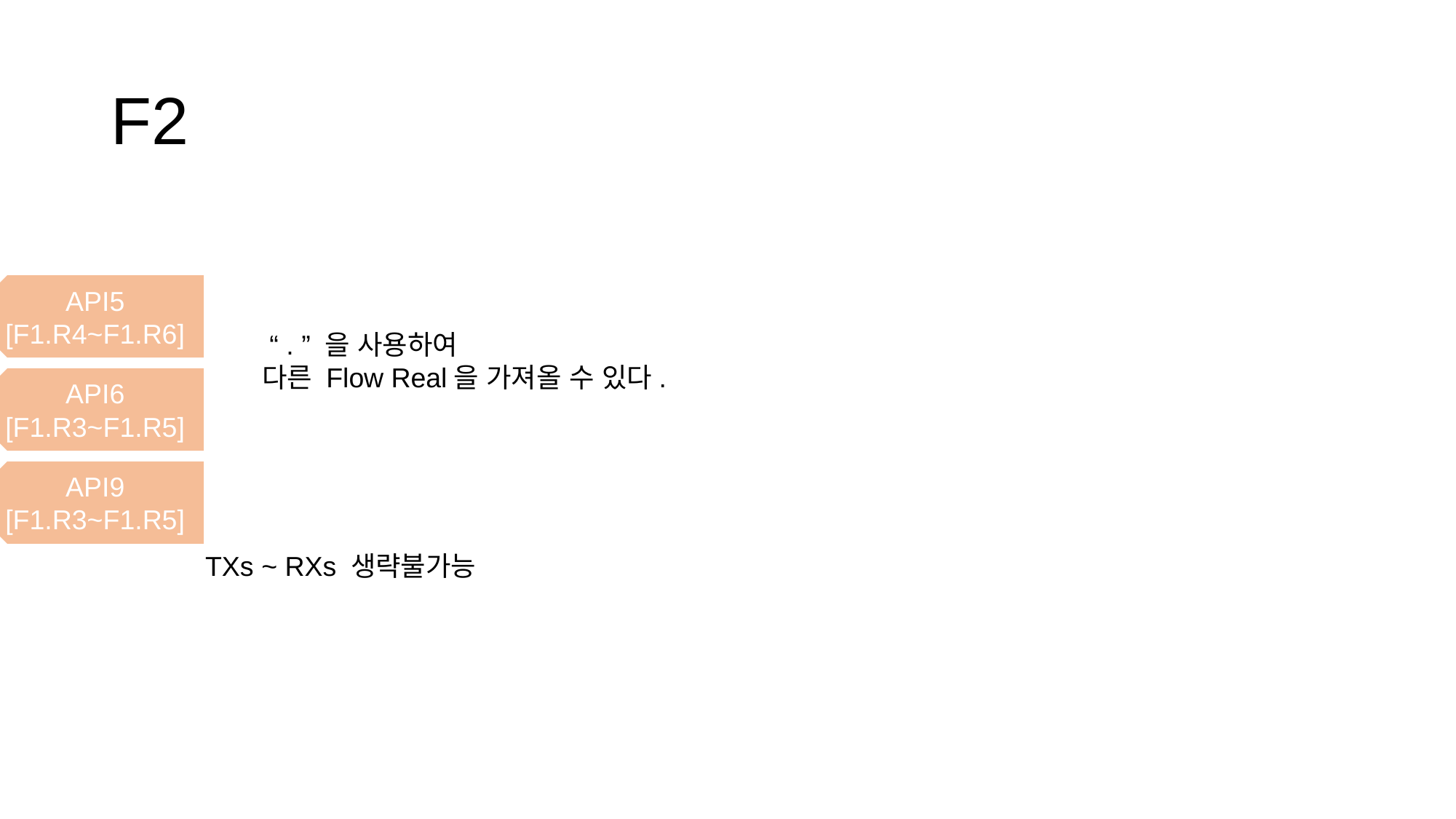

# F2
API5
[F1.R4~F1.R6]
 “ . ” 을 사용하여
다른 Flow Real을 가져올 수 있다.
API6
[F1.R3~F1.R5]
API9
[F1.R3~F1.R5]
TXs ~ RXs 생략불가능